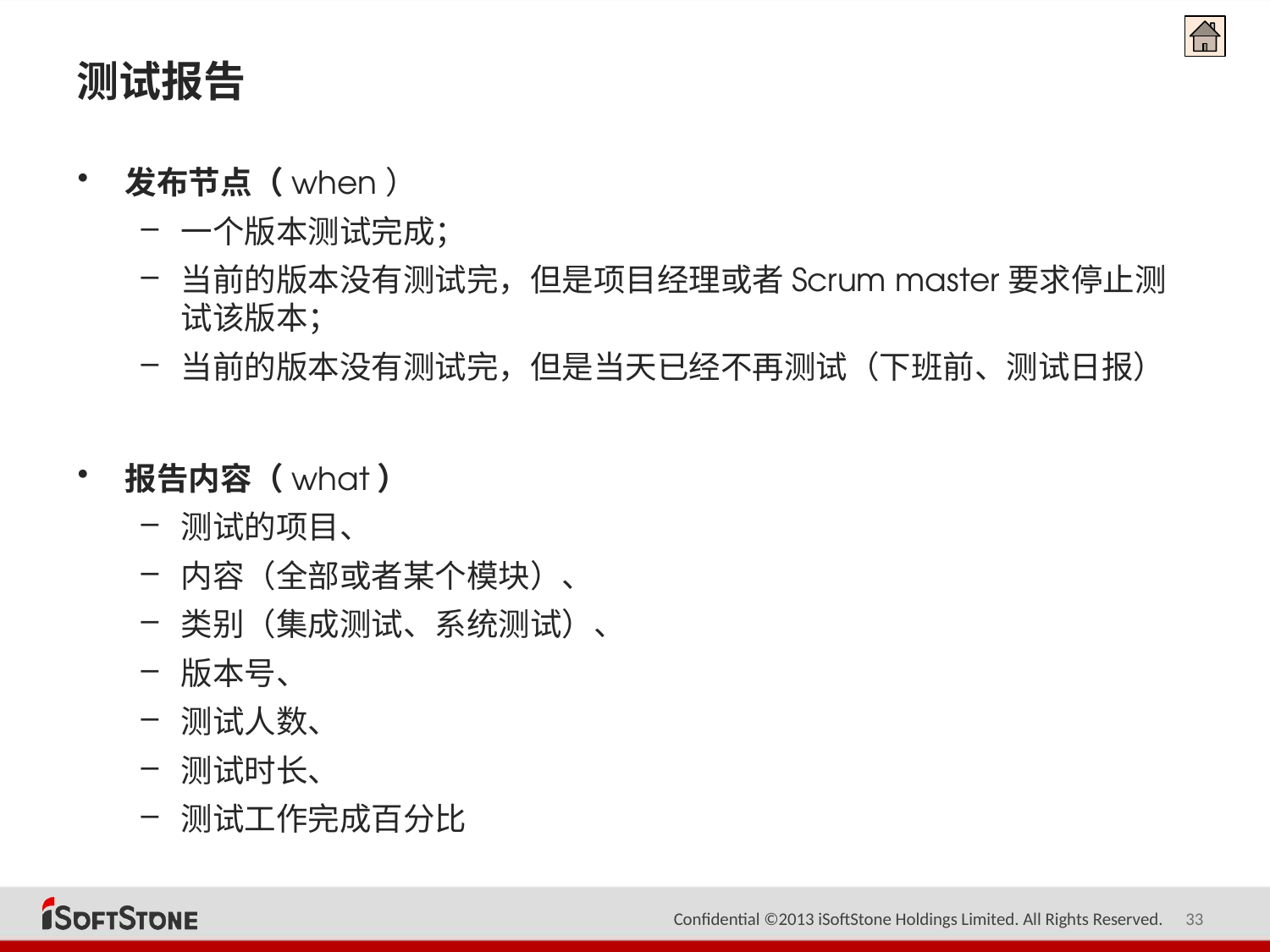

# 测试报告
发布节点（when）
一个版本测试完成；
当前的版本没有测试完，但是项目经理或者Scrum master要求停止测试该版本；
当前的版本没有测试完，但是当天已经不再测试（下班前、测试日报）

报告内容（what）
测试的项目、
内容（全部或者某个模块）、
类别（集成测试、系统测试）、
版本号、
测试人数、
测试时长、
测试工作完成百分比

33